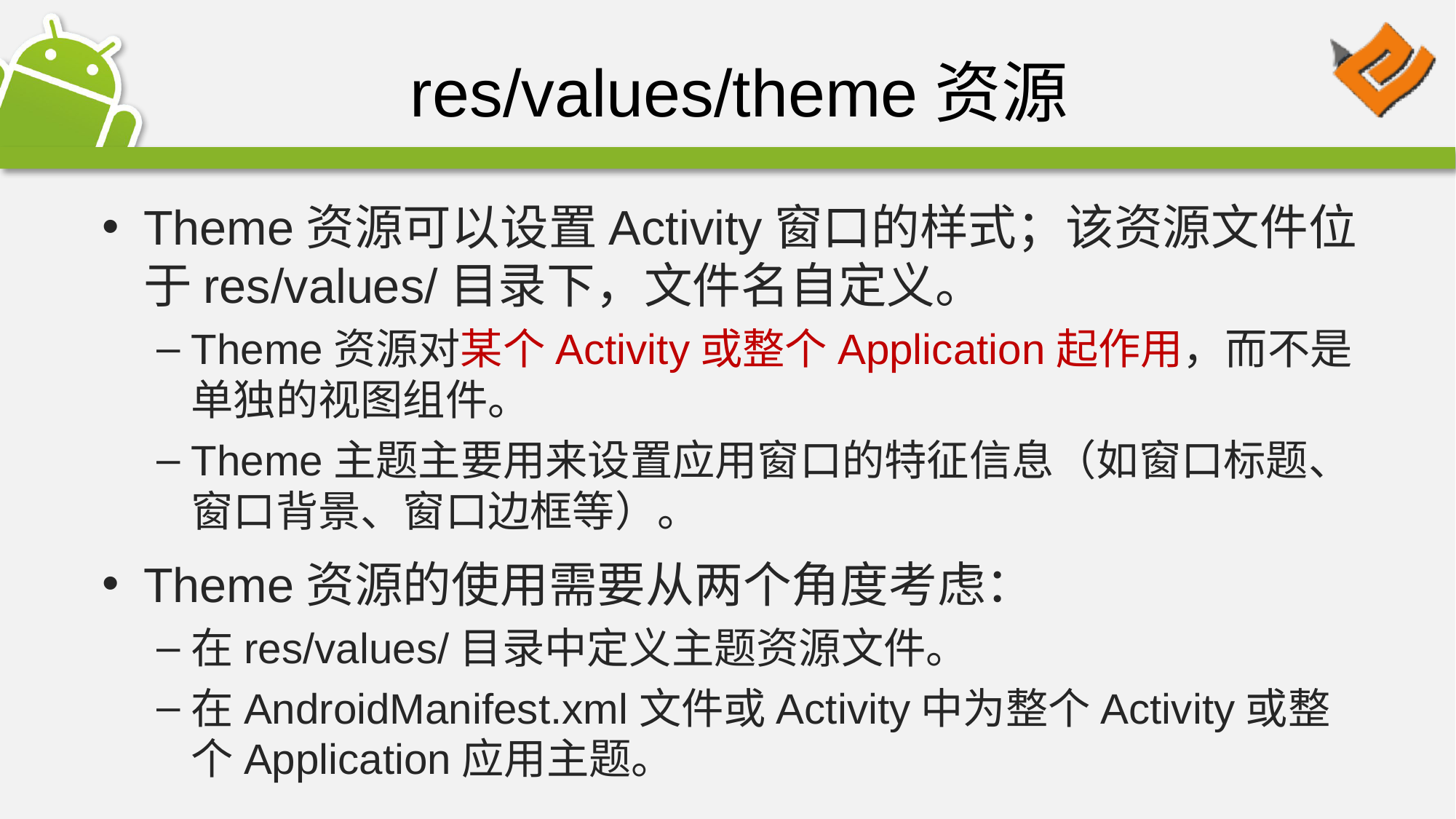

# res/values/theme资源
Theme资源可以设置Activity窗口的样式；该资源文件位于res/values/目录下，文件名自定义。
Theme资源对某个Activity或整个Application起作用，而不是单独的视图组件。
Theme主题主要用来设置应用窗口的特征信息（如窗口标题、窗口背景、窗口边框等）。
Theme资源的使用需要从两个角度考虑：
在res/values/目录中定义主题资源文件。
在AndroidManifest.xml文件或Activity中为整个Activity或整个Application应用主题。